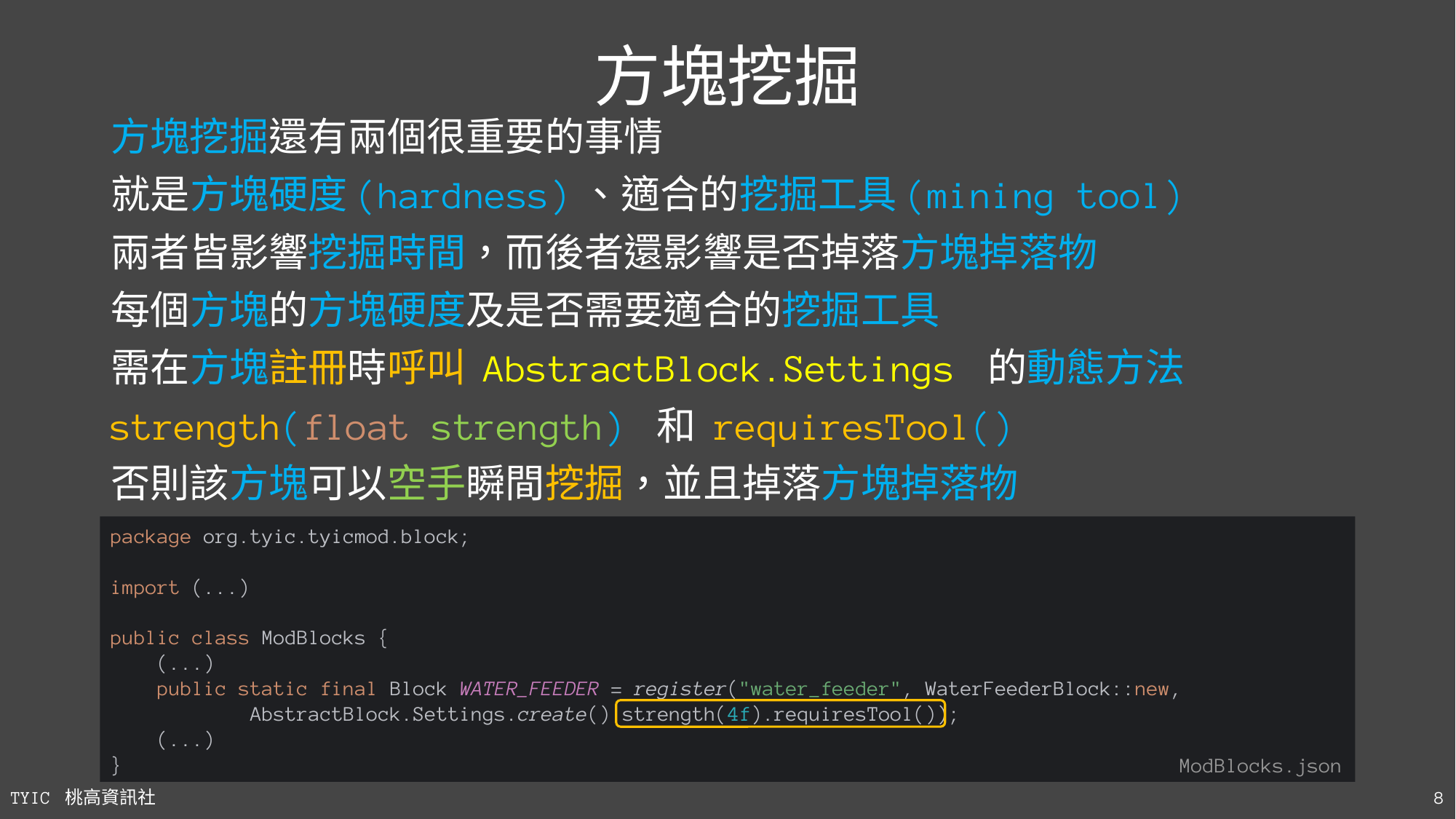

# 方塊挖掘
方塊挖掘還有兩個很重要的事情
就是方塊硬度(hardness)、適合的挖掘工具(mining tool)
兩者皆影響挖掘時間，而後者還影響是否掉落方塊掉落物
每個方塊的方塊硬度及是否需要適合的挖掘工具
需在方塊註冊時呼叫 AbstractBlock.Settings 的動態方法
strength(float strength) 和 requiresTool()
否則該方塊可以空手瞬間挖掘，並且掉落方塊掉落物
package org.tyic.tyicmod.block;
import (...)
public class ModBlocks {
    (...)
    public static final Block WATER_FEEDER = register("water_feeder", WaterFeederBlock::new,
            AbstractBlock.Settings.create().strength(4f).requiresTool());
    (...)
}
ModBlocks.json